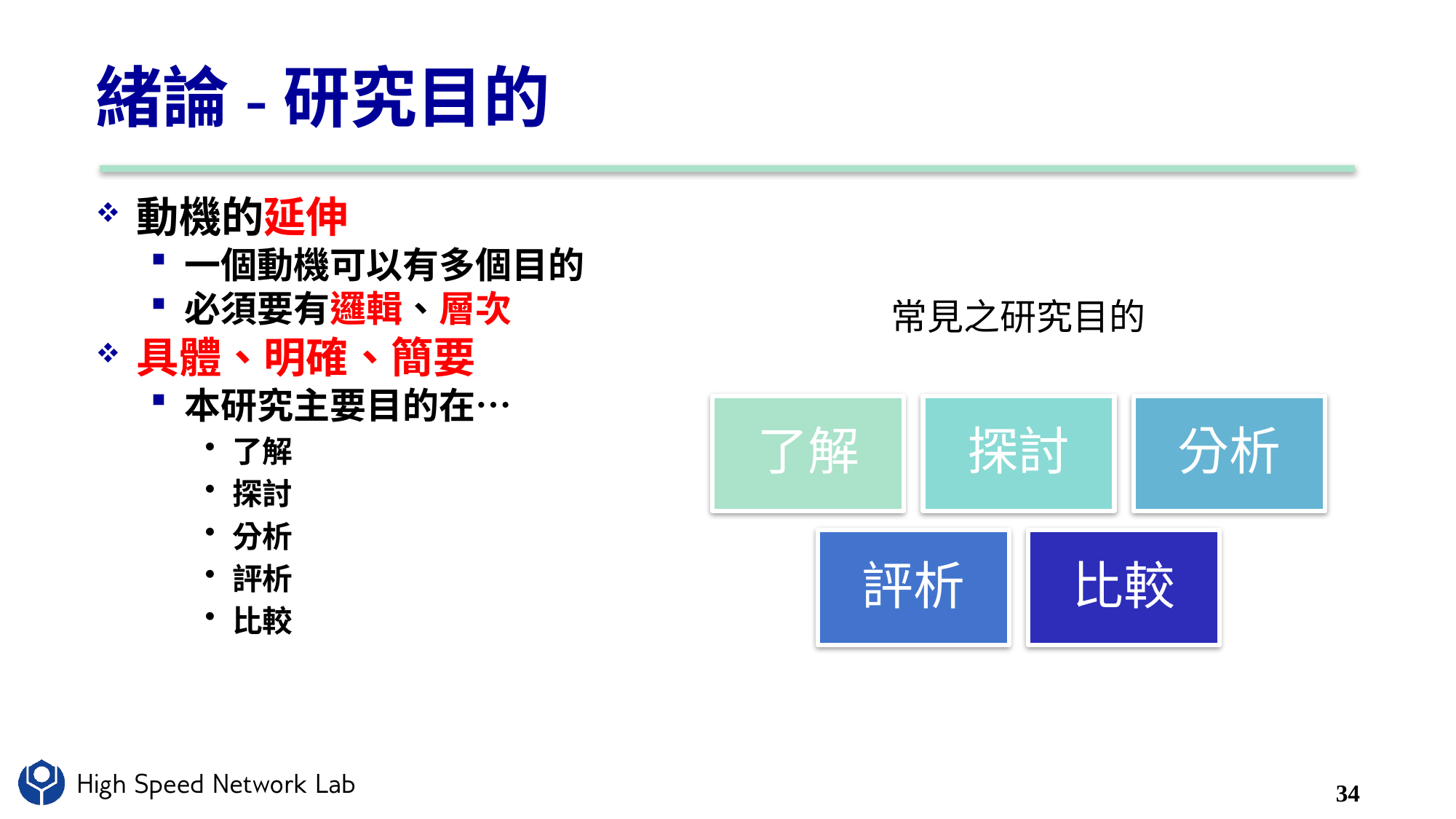

# 緒論-研究目的
動機的延伸
一個動機可以有多個目的
必須要有邏輯、層次
具體、明確、簡要
本研究主要目的在…
了解
探討
分析
評析
比較
常見之研究目的
了解
探討
分析
評析
比較
34